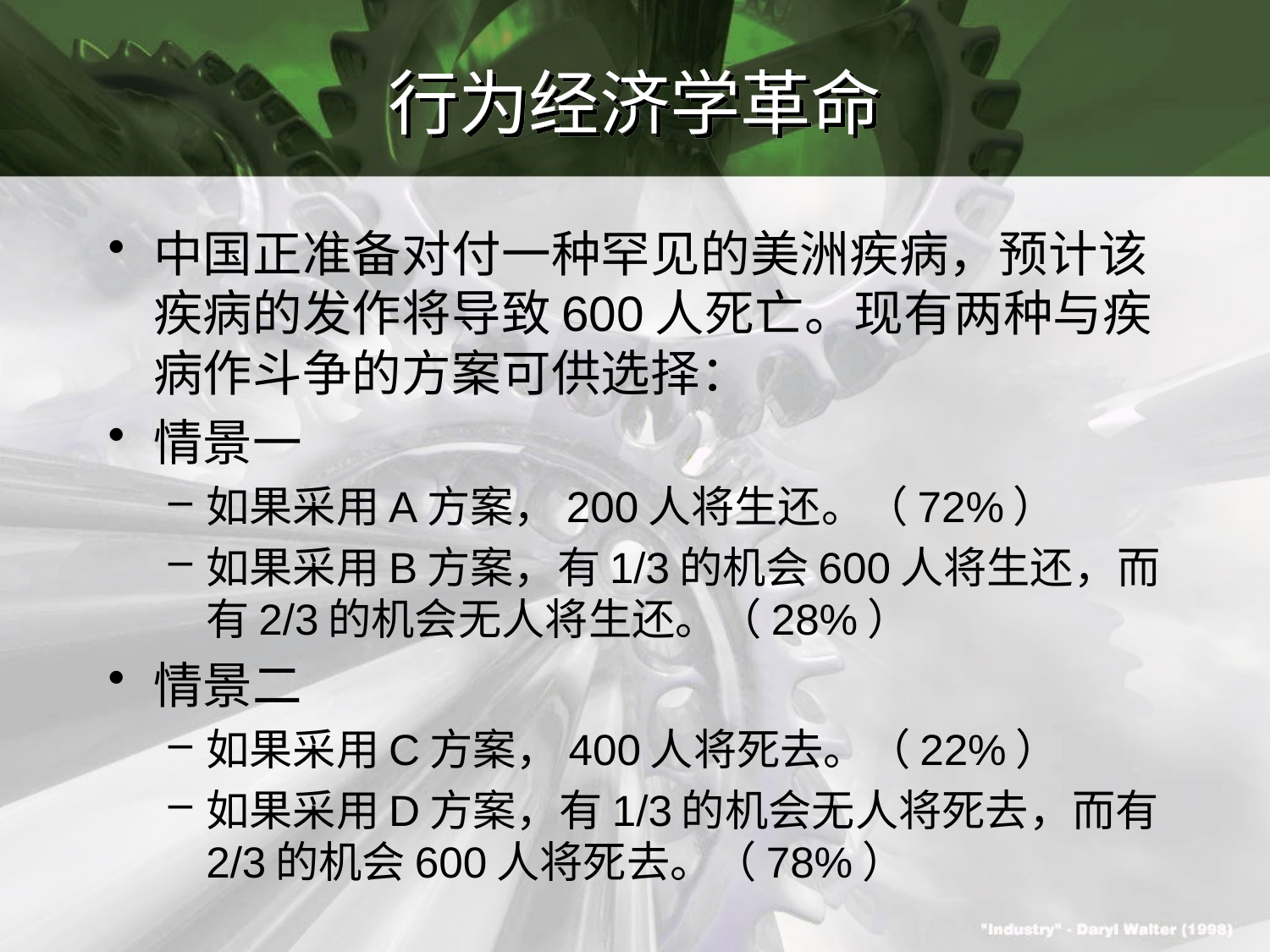

# 行为经济学革命
中国正准备对付一种罕见的美洲疾病，预计该疾病的发作将导致600人死亡。现有两种与疾病作斗争的方案可供选择：
情景一
如果采用A方案，200人将生还。（72%）
如果采用B方案，有1/3的机会600人将生还，而有2/3的机会无人将生还。（28%）
情景二
如果采用C方案，400人将死去。（22%）
如果采用D方案，有1/3的机会无人将死去，而有2/3的机会600人将死去。（78%）